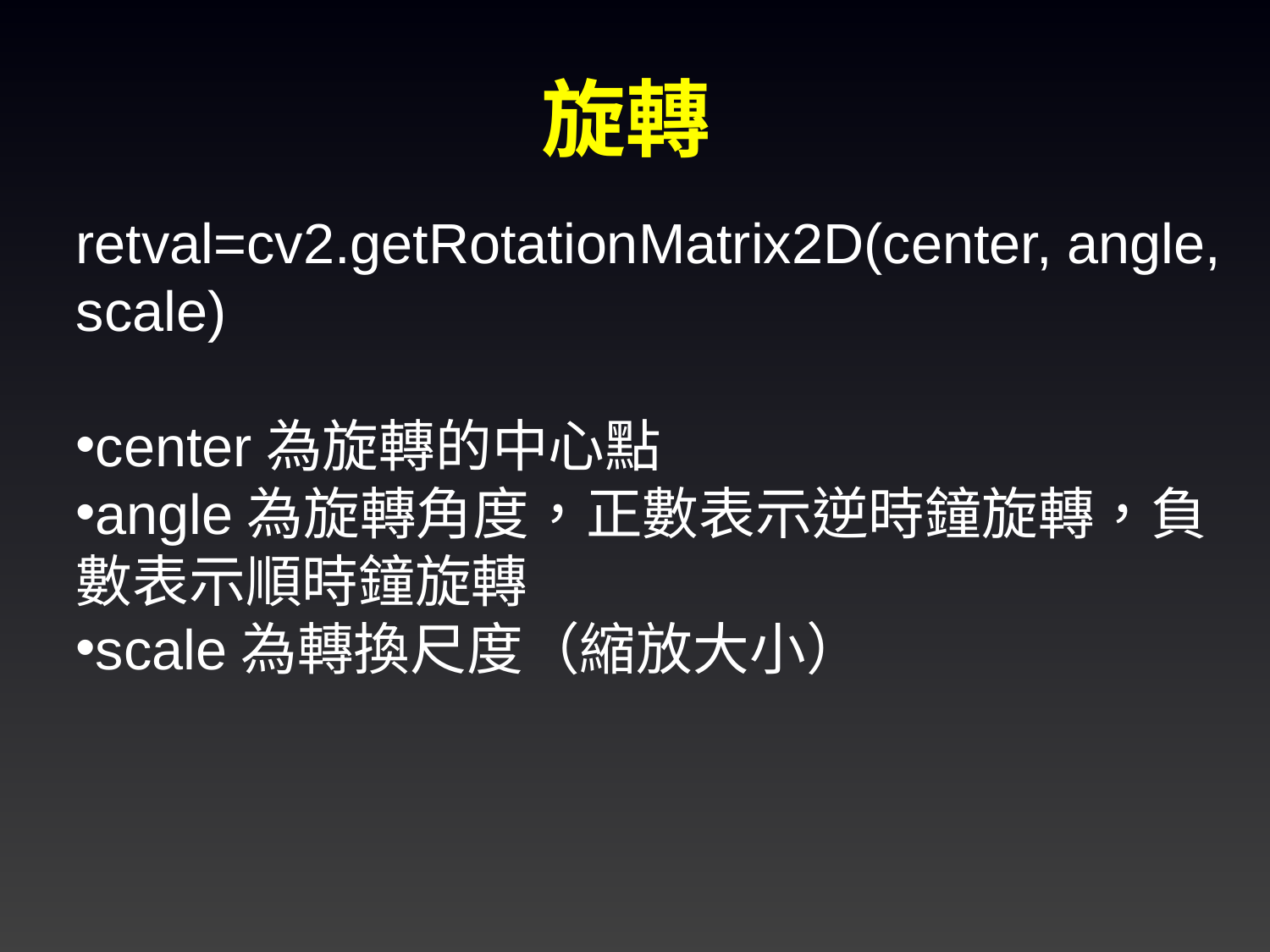

旋轉
retval=cv2.getRotationMatrix2D(center, angle, scale)

center為旋轉的中心點
angle為旋轉角度，正數表示逆時鐘旋轉，負數表示順時鐘旋轉
scale為轉換尺度（縮放大小）